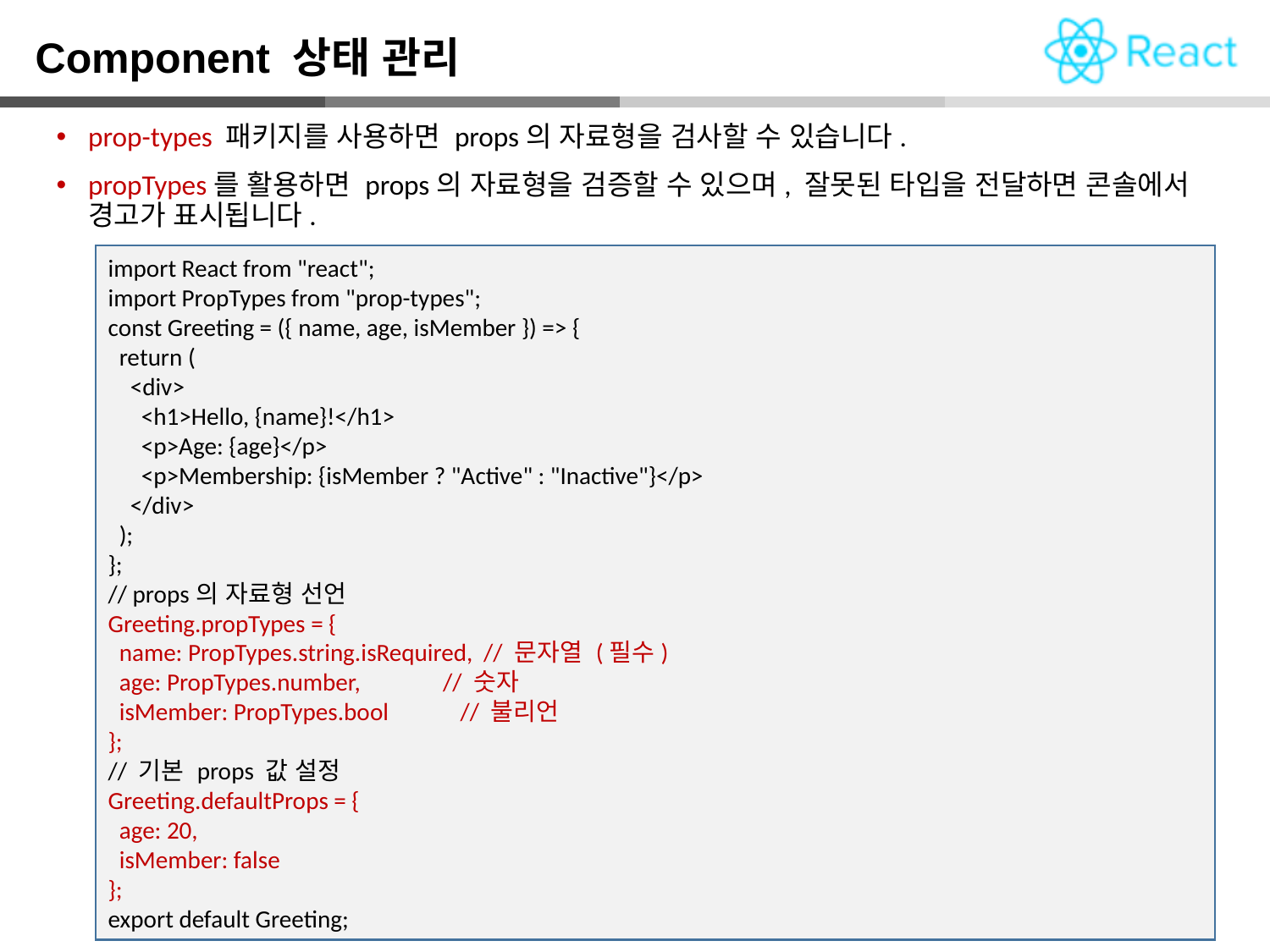

Component 상태 관리
prop-types 패키지를 사용하면 props의 자료형을 검사할 수 있습니다.
propTypes를 활용하면 props의 자료형을 검증할 수 있으며, 잘못된 타입을 전달하면 콘솔에서 경고가 표시됩니다.
import React from "react";
import PropTypes from "prop-types";
const Greeting = ({ name, age, isMember }) => {
  return (
    <div>
      <h1>Hello, {name}!</h1>
      <p>Age: {age}</p>
      <p>Membership: {isMember ? "Active" : "Inactive"}</p>
    </div>
  );
};
// props의 자료형 선언
Greeting.propTypes = {
  name: PropTypes.string.isRequired,  // 문자열 (필수)
  age: PropTypes.number,               // 숫자
  isMember: PropTypes.bool             // 불리언
};
// 기본 props 값 설정
Greeting.defaultProps = {
  age: 20,
  isMember: false
};
export default Greeting;